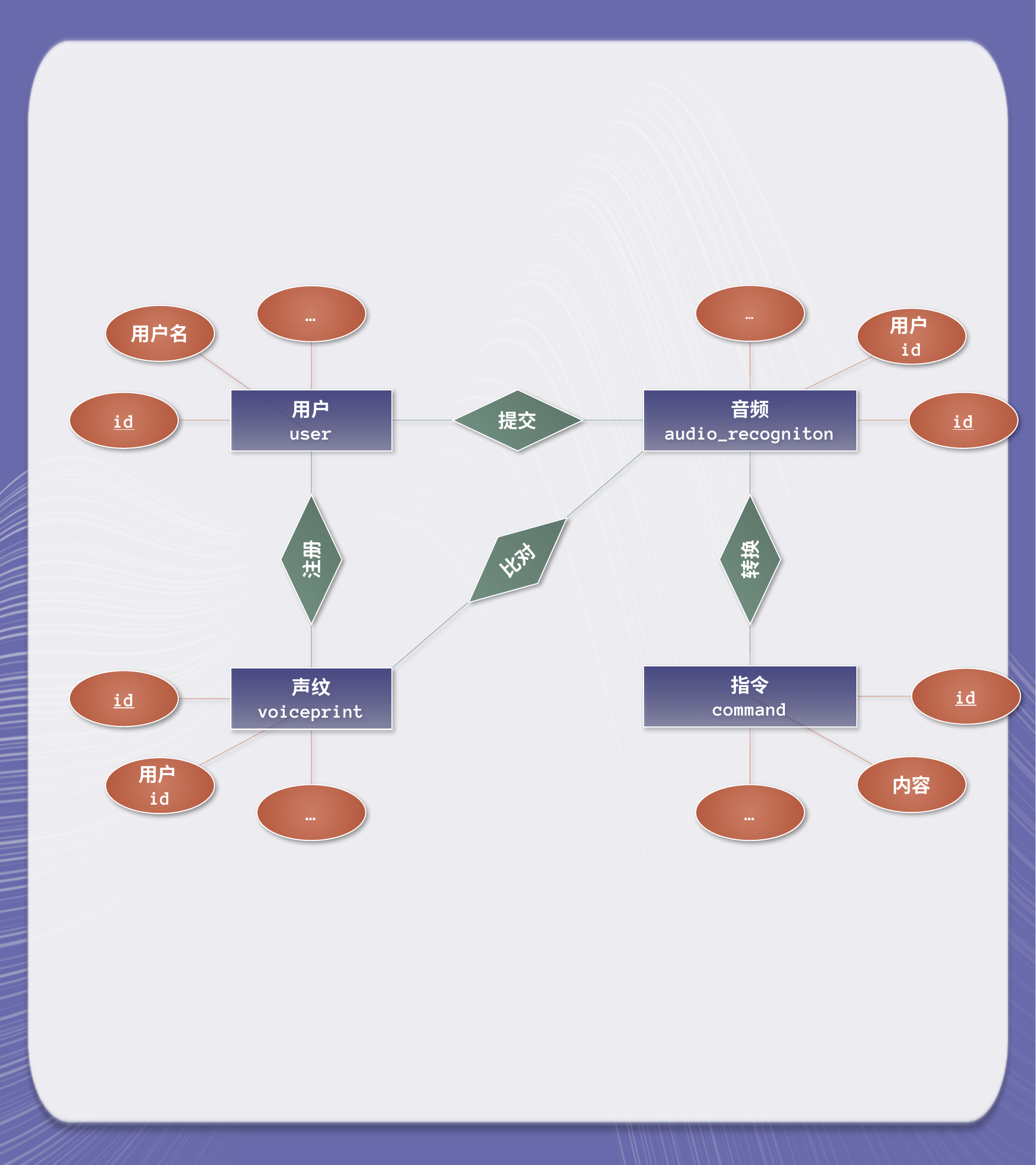

…
…
用户名
用户id
用户
user
提交
音频
audio_recogniton
id
id
转换
注册
比对
指令
command
声纹
voiceprint
id
id
内容
用户id
…
…